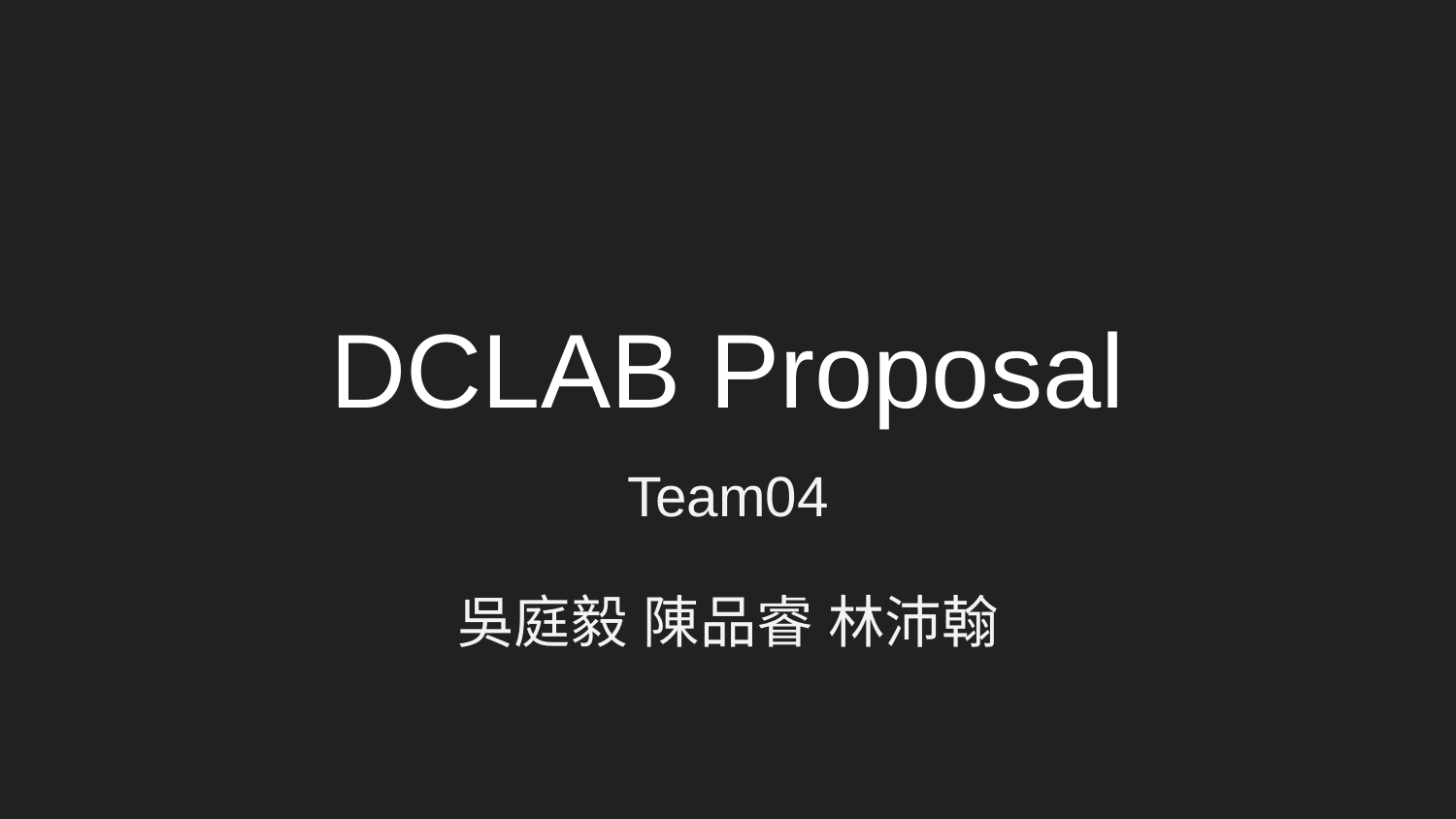

# DCLAB Proposal
Team04
吳庭毅 陳品睿 林沛翰